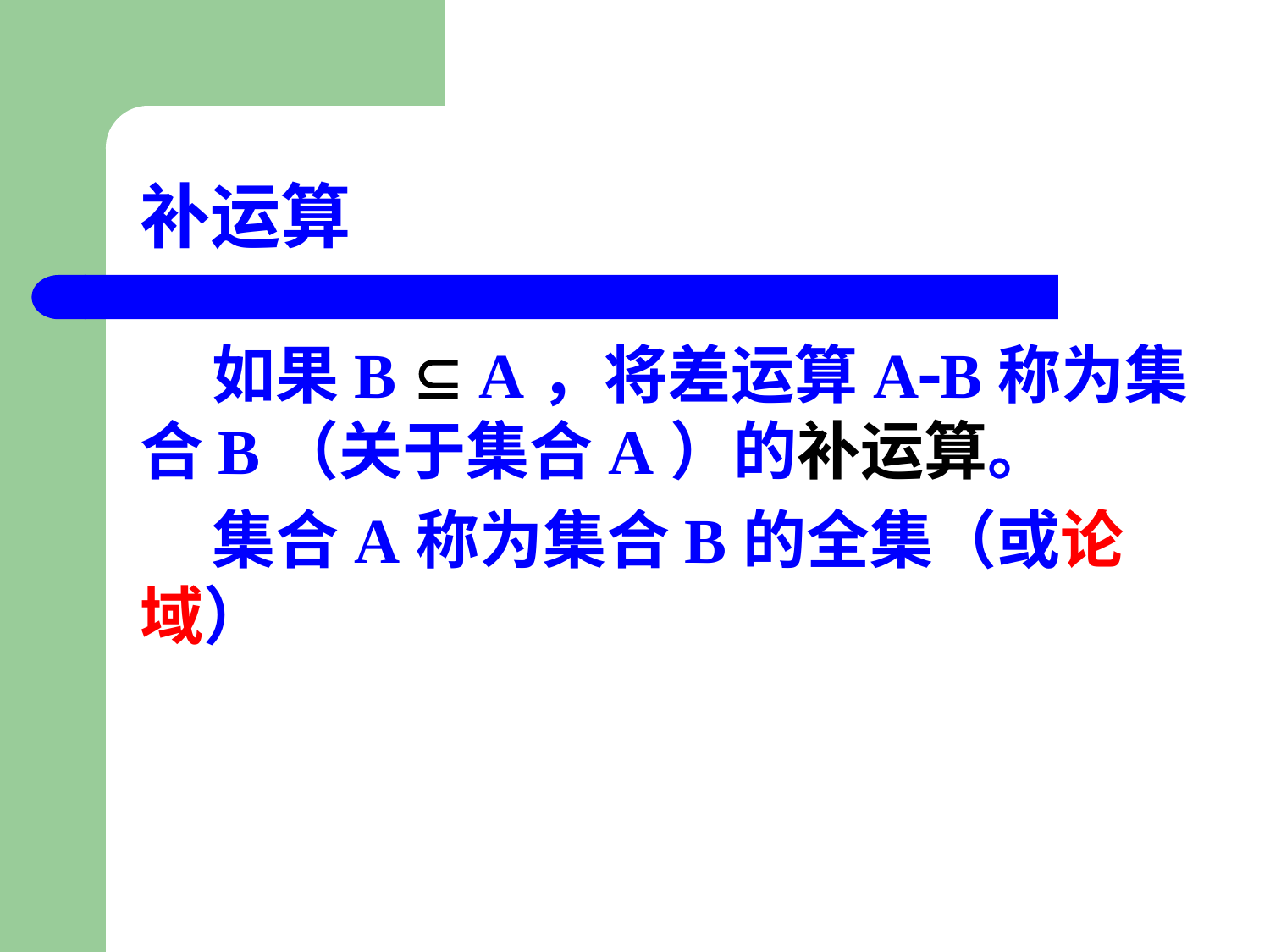

# 补运算
    如果B ⊆ A，将差运算A−B称为集合B（关于集合A）的补运算。
    集合A称为集合B的全集（或论域）